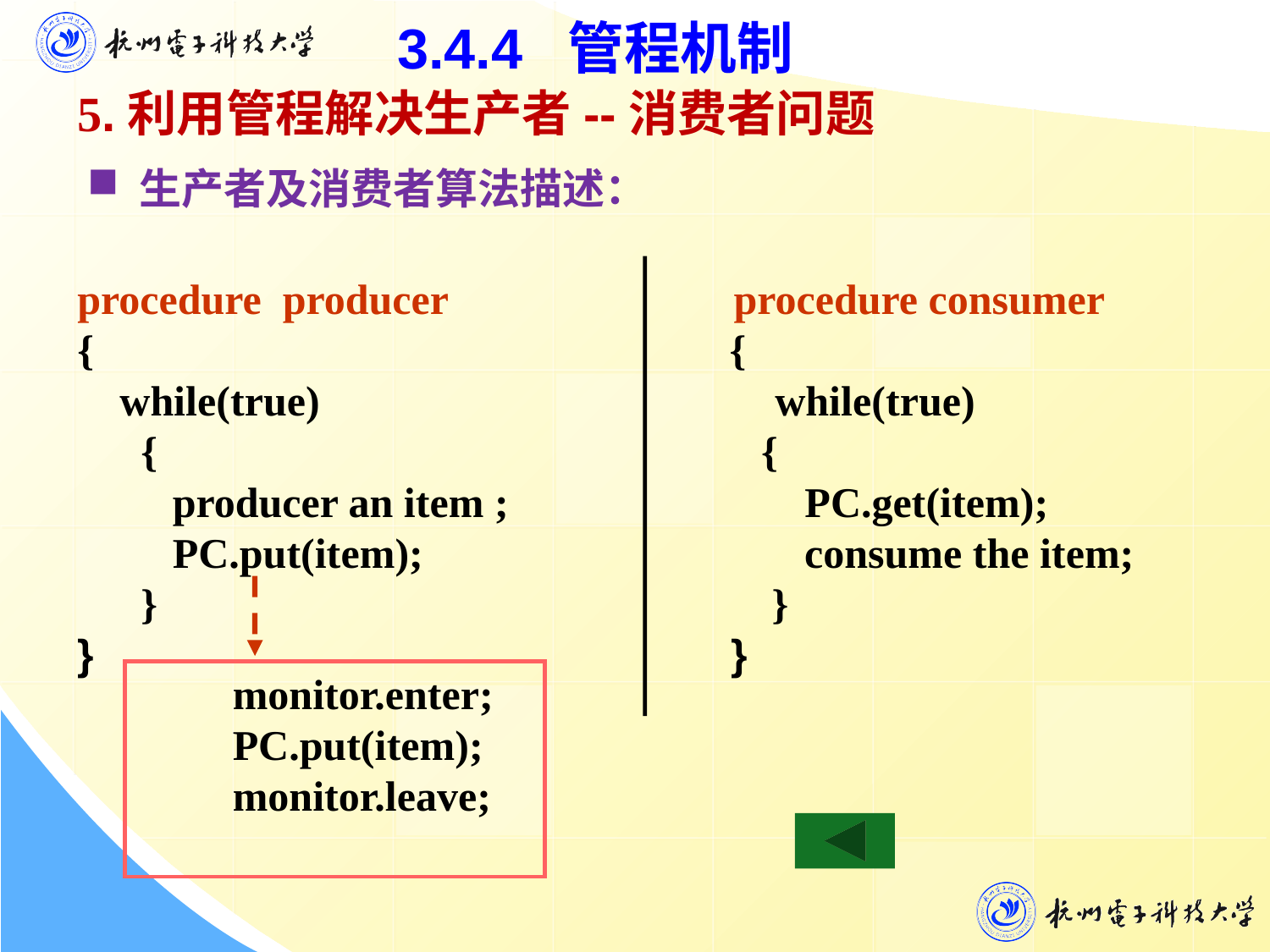

3.4.4  管程机制
5.利用管程解决生产者--消费者问题
 生产者及消费者算法描述：

procedure  producer                           procedure consumer
{                                                            {
    while(true)                                           while(true)
      {                                                         {
         producer an item ;                            PC.get(item);
         PC.put(item);                                    consume the item;
      }                                                          }
}                                                      }

         monitor.enter;
         PC.put(item);
         monitor.leave;